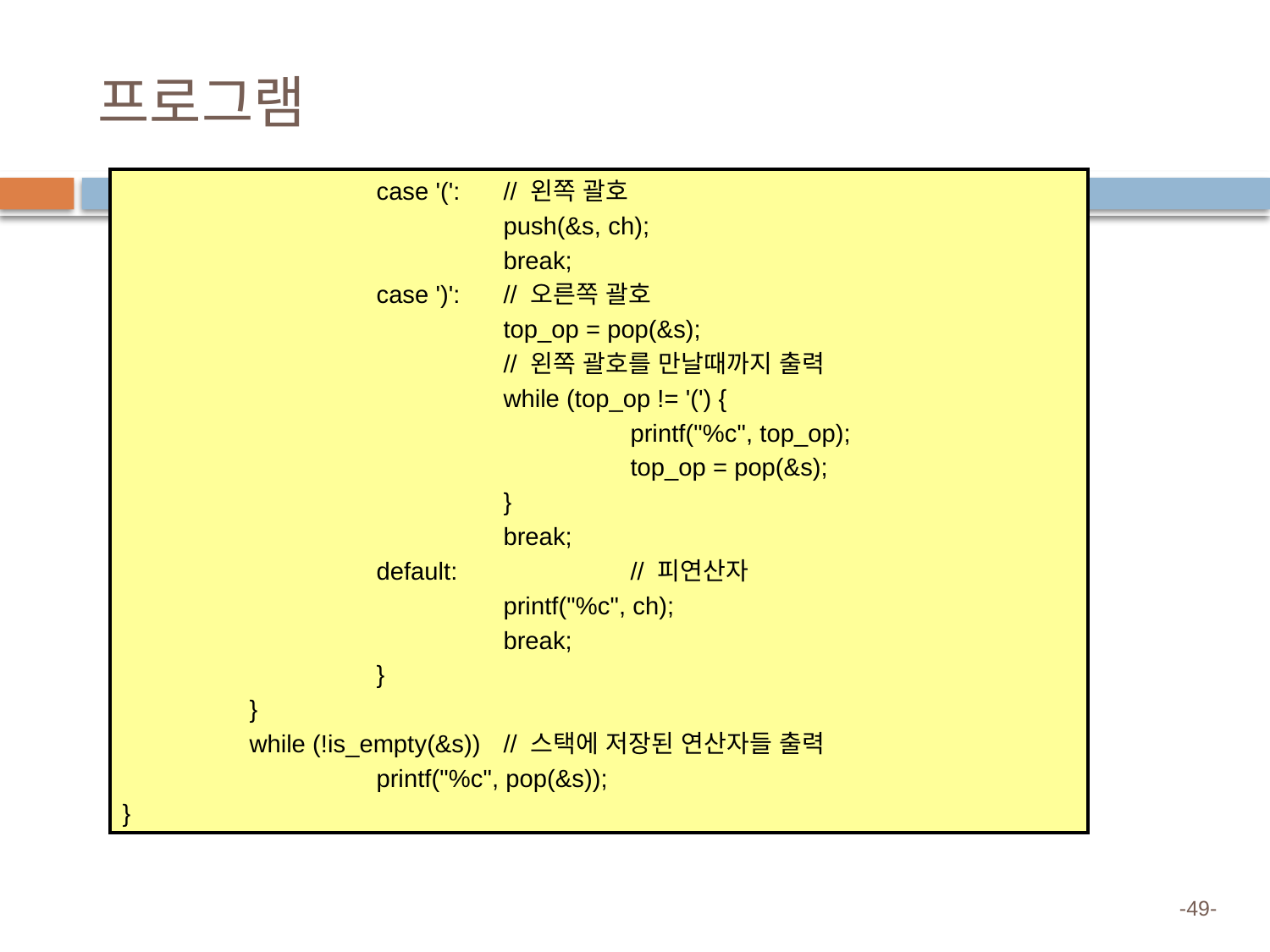

# 프로그램
		case '(':	// 왼쪽 괄호
			push(&s, ch);
			break;
		case ')':	// 오른쪽 괄호
			top_op = pop(&s);
			// 왼쪽 괄호를 만날때까지 출력
			while (top_op != '(') {
				printf("%c", top_op);
				top_op = pop(&s);
			}
			break;
		default:		// 피연산자
			printf("%c", ch);
			break;
		}
	}
	while (!is_empty(&s))	// 스택에 저장된 연산자들 출력
		printf("%c", pop(&s));
}